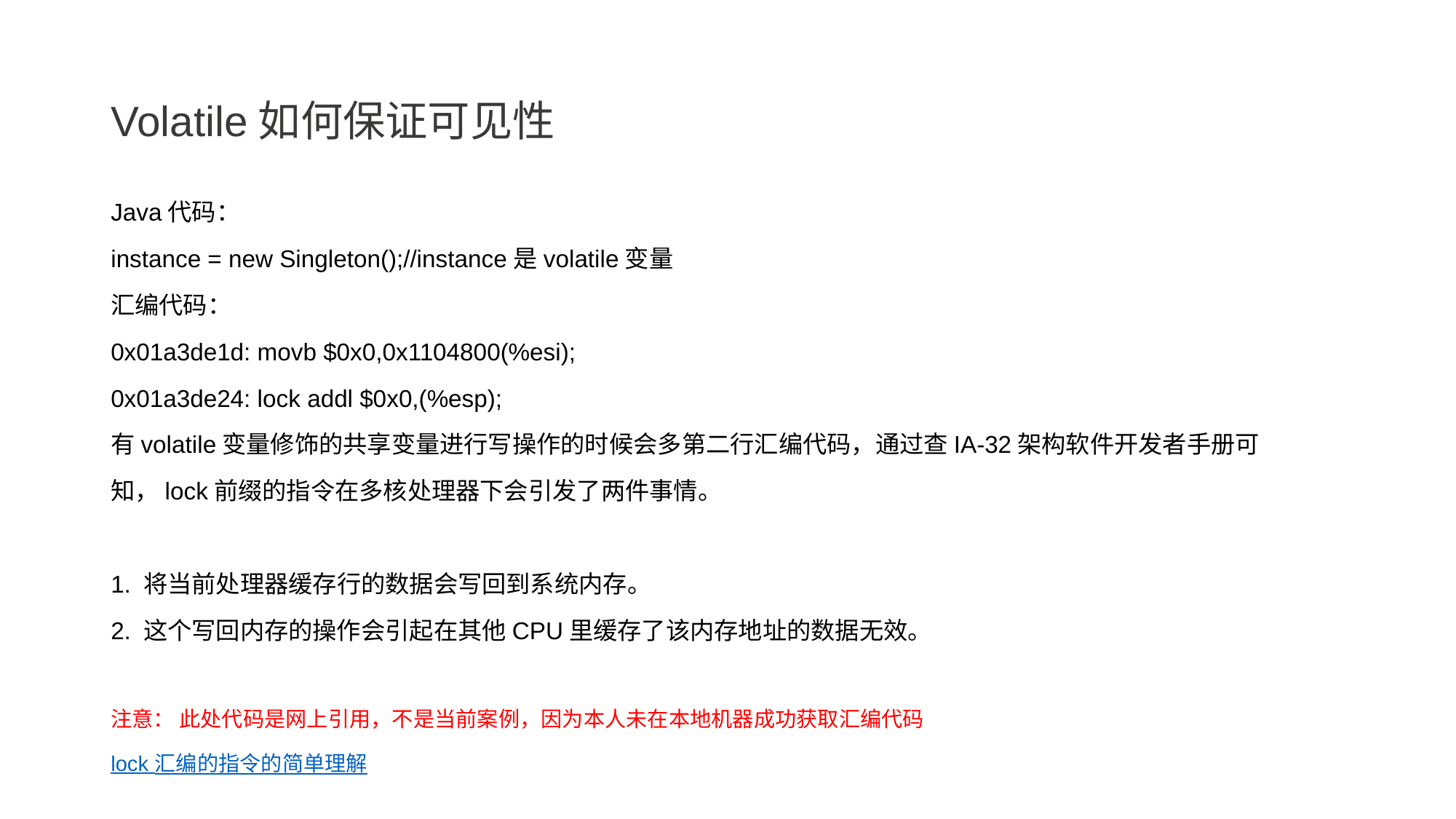

# Volatile如何保证可见性
Java代码：
instance = new Singleton();//instance是volatile变量
汇编代码：
0x01a3de1d: movb $0x0,0x1104800(%esi);
0x01a3de24: lock addl $0x0,(%esp);
有volatile变量修饰的共享变量进行写操作的时候会多第二行汇编代码，通过查IA-32架构软件开发者手册可知，lock前缀的指令在多核处理器下会引发了两件事情。

1. 将当前处理器缓存行的数据会写回到系统内存。
2. 这个写回内存的操作会引起在其他CPU里缓存了该内存地址的数据无效。

注意： 此处代码是网上引用，不是当前案例，因为本人未在本地机器成功获取汇编代码
lock 汇编的指令的简单理解